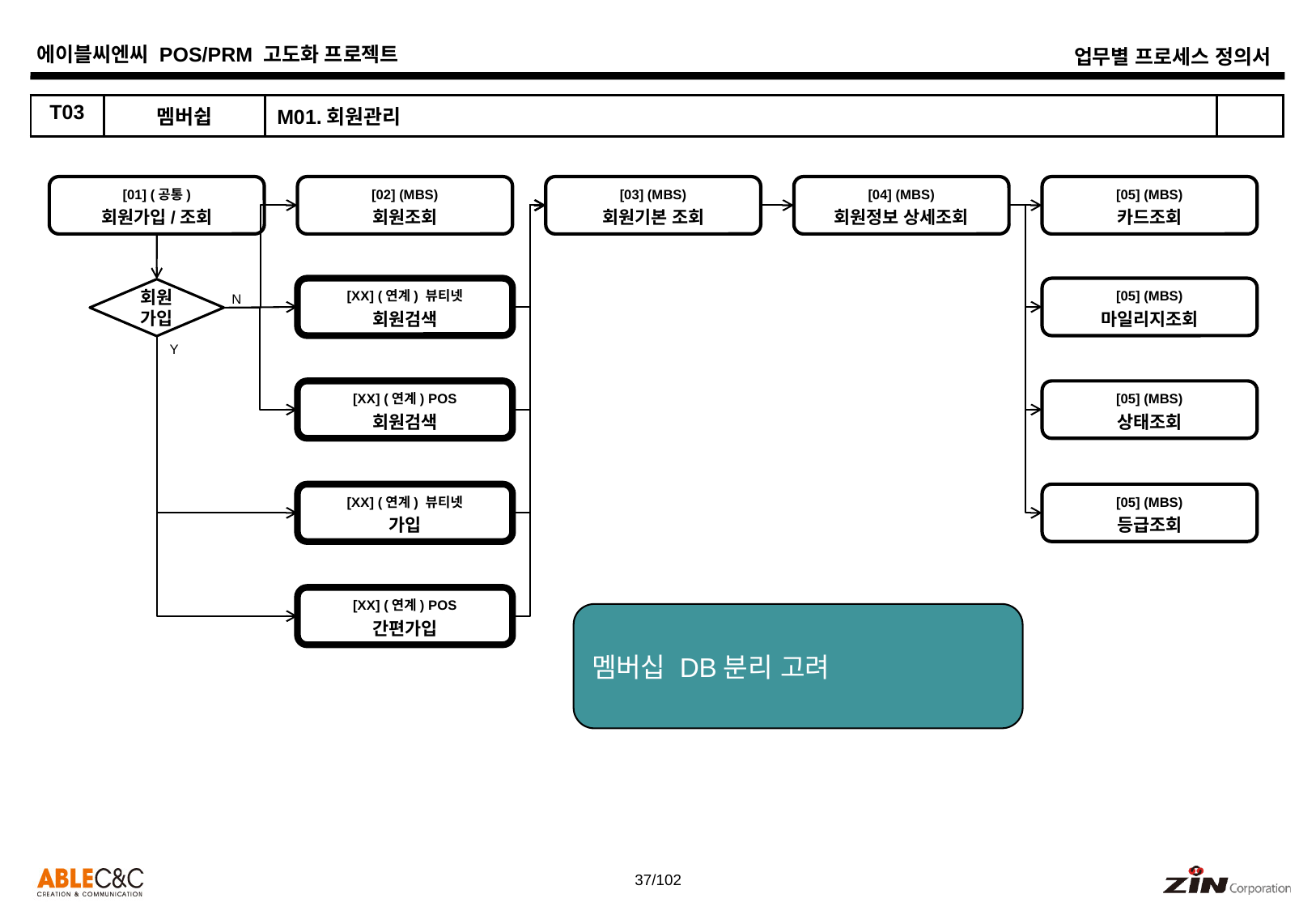

| T03 | 멤버쉽 | M01.회원관리 |  |
| --- | --- | --- | --- |
[01] (공통)
회원가입/조회
[02] (MBS)
회원조회
[03] (MBS)
회원기본 조회
[04] (MBS)
회원정보 상세조회
[05] (MBS)
카드조회
[XX] (연계) 뷰티넷
회원검색
[05] (MBS)
마일리지조회
회원
가입
N
Y
[XX] (연계) POS
회원검색
[05] (MBS)
상태조회
[XX] (연계) 뷰티넷
가입
[05] (MBS)
등급조회
[XX] (연계) POS
간편가입
멤버십 DB분리 고려